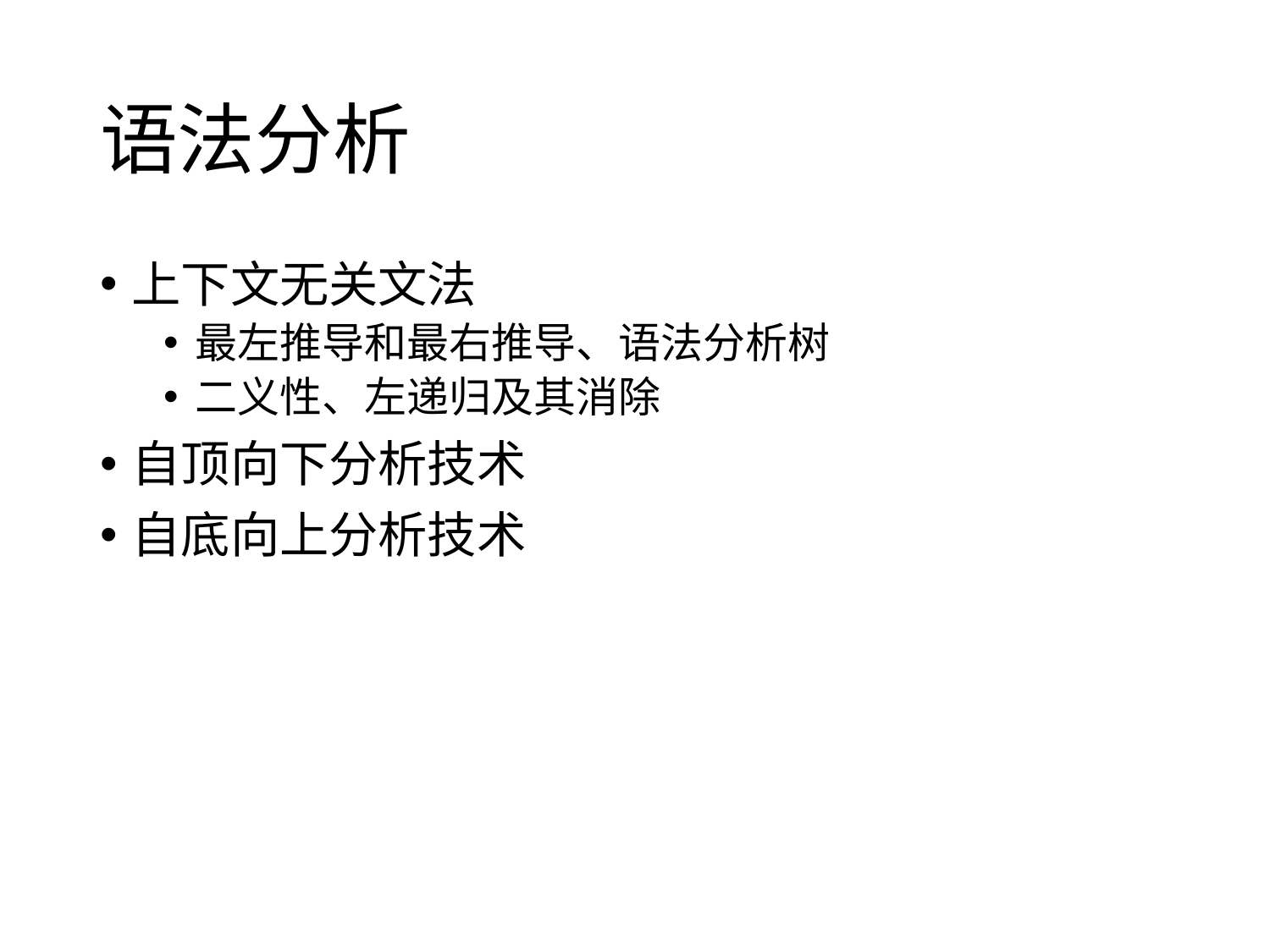

# 语法分析
上下文无关文法
最左推导和最右推导、语法分析树
二义性、左递归及其消除
自顶向下分析技术
自底向上分析技术